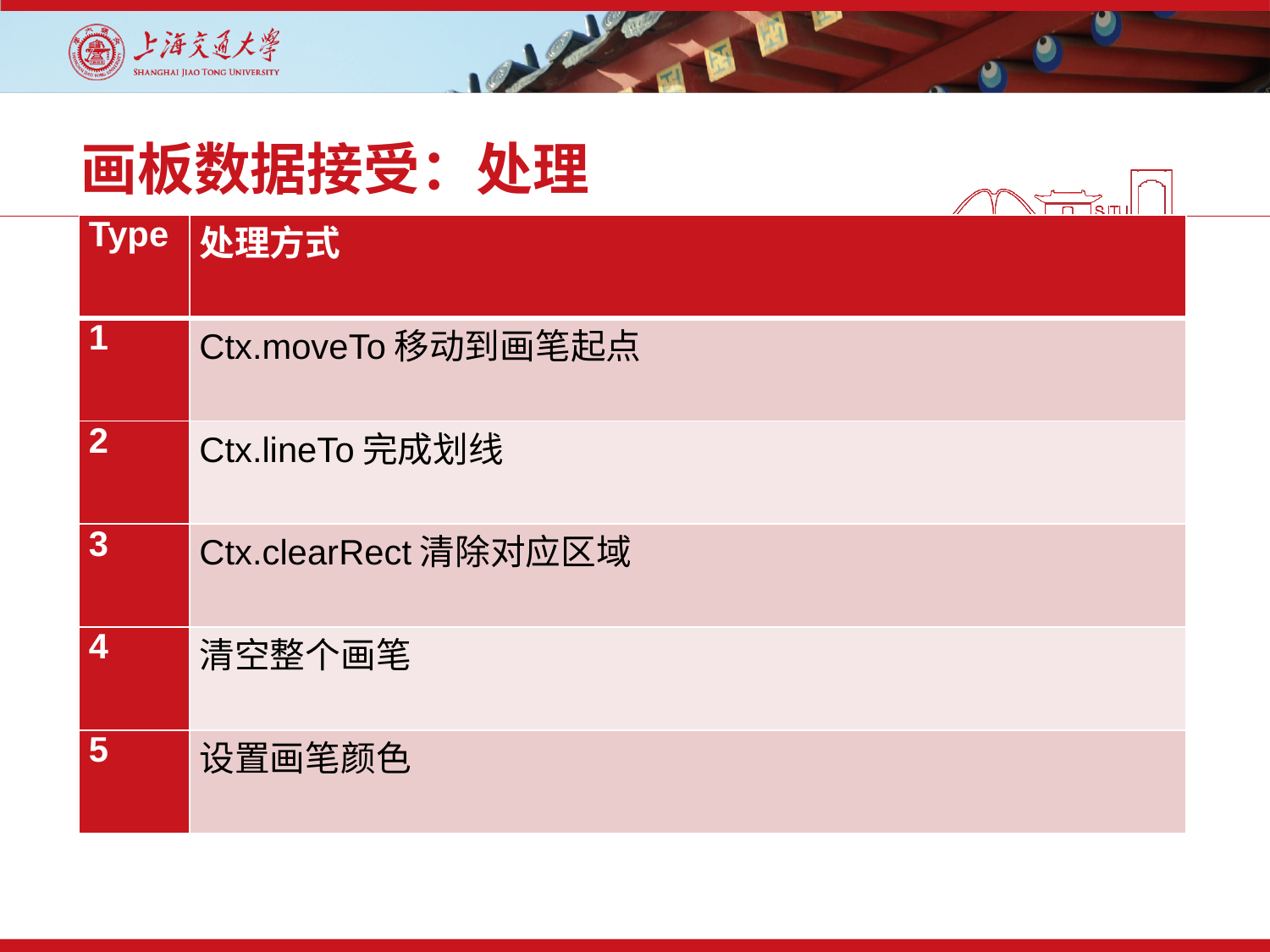

# 画板数据接受：处理
| Type | 处理方式 |
| --- | --- |
| 1 | Ctx.moveTo移动到画笔起点 |
| 2 | Ctx.lineTo完成划线 |
| 3 | Ctx.clearRect清除对应区域 |
| 4 | 清空整个画笔 |
| 5 | 设置画笔颜色 |